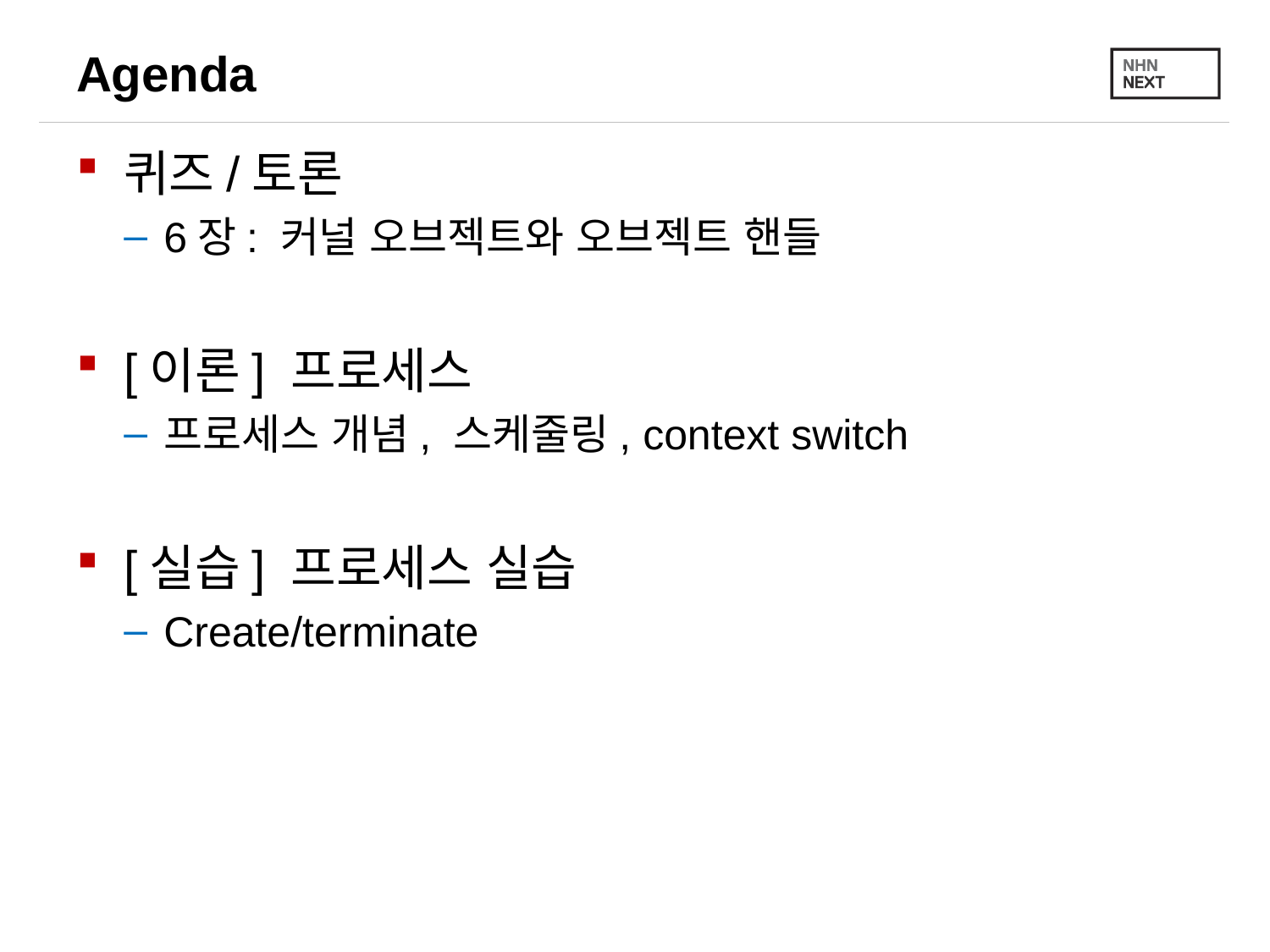

# Agenda
퀴즈/토론
6장: 커널 오브젝트와 오브젝트 핸들

[이론] 프로세스
프로세스 개념, 스케줄링, context switch

[실습] 프로세스 실습
Create/terminate